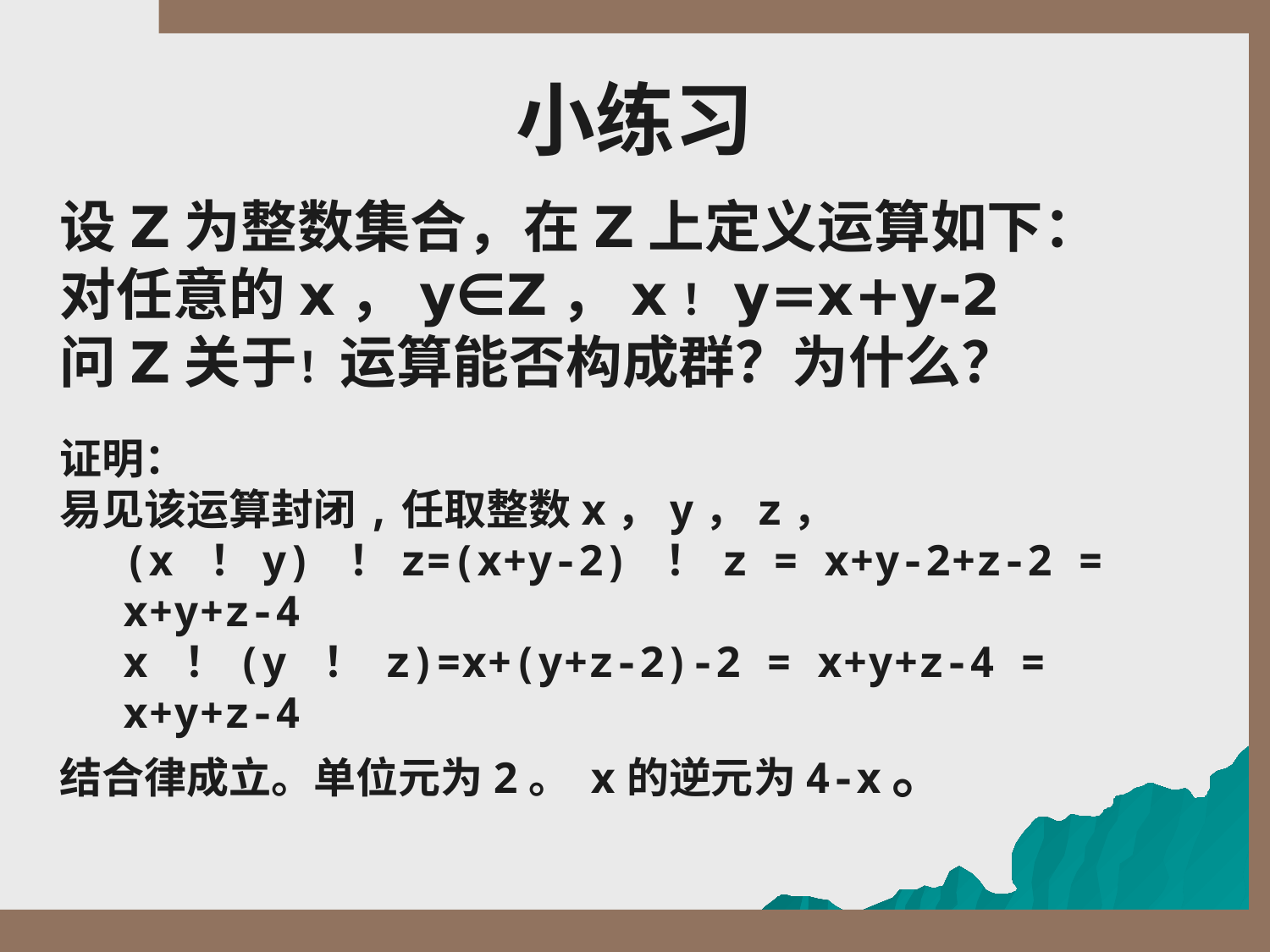

# 小练习
设Z为整数集合，在Z上定义运算如下：
对任意的x，y∈Z，x！y=x+y-2
问Z关于！运算能否构成群？为什么？

证明：
易见该运算封闭,任取整数x，y，z，
(x ！y) ！z=(x+y-2) ！ z = x+y-2+z-2 = x+y+z-4
x ！(y ！ z)=x+(y+z-2)-2 = x+y+z-4 = x+y+z-4
结合律成立。单位元为2。 x的逆元为4-x。

71